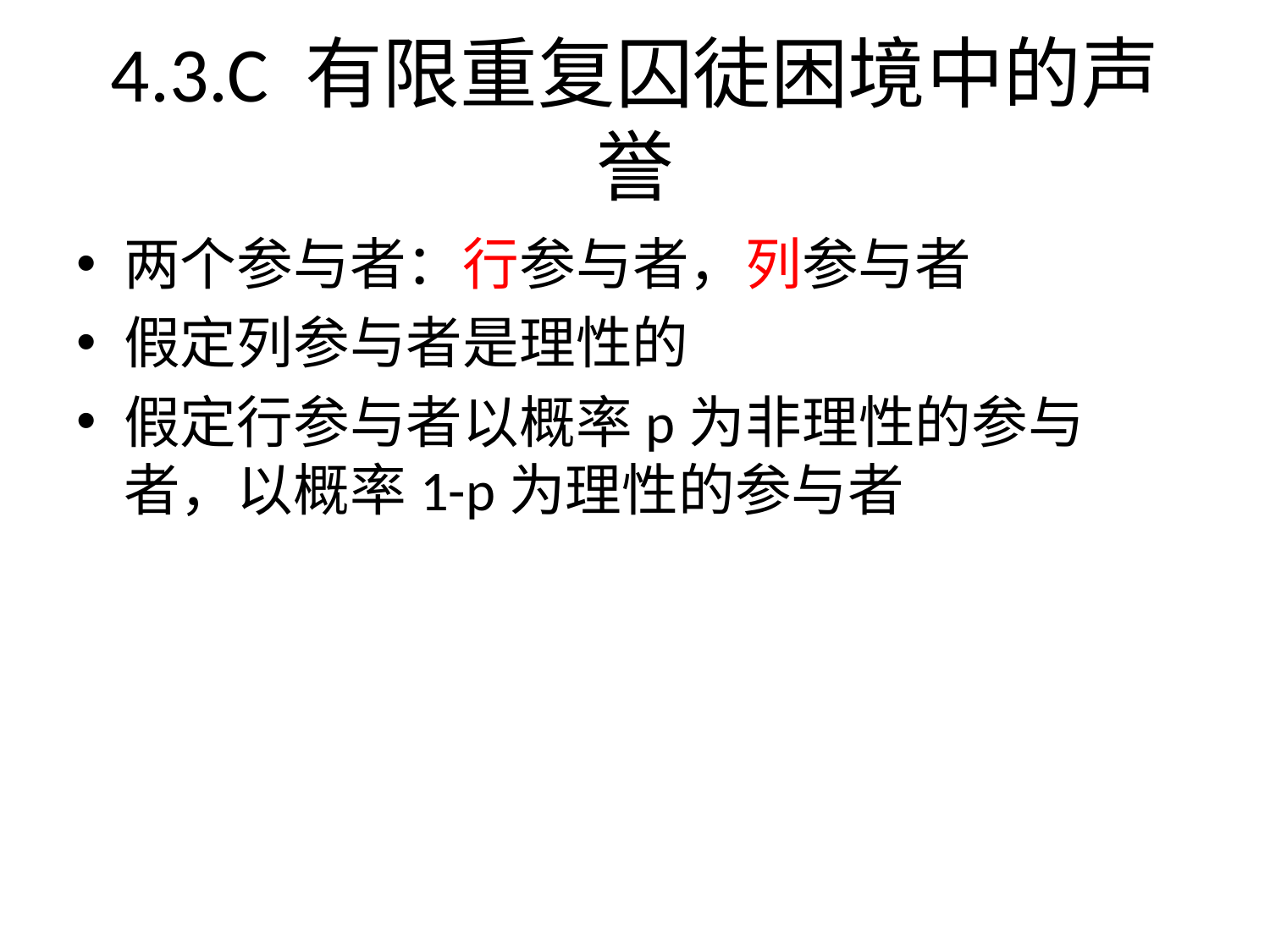

4.3.C 有限重复囚徒困境中的声誉
两个参与者：行参与者，列参与者
假定列参与者是理性的
假定行参与者以概率p为非理性的参与者，以概率1-p为理性的参与者